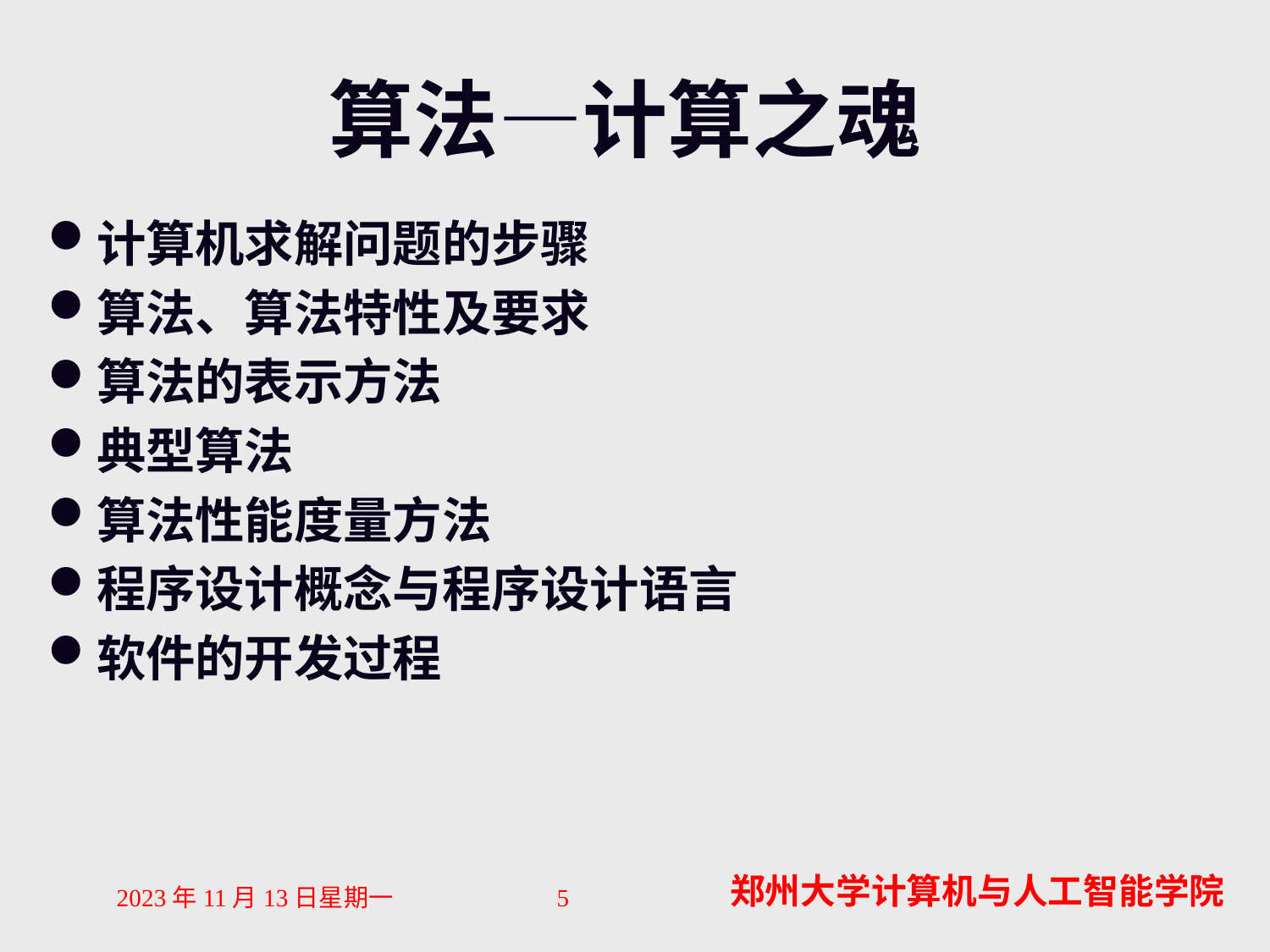

# 算法—计算之魂
计算机求解问题的步骤
算法、算法特性及要求
算法的表示方法
典型算法
算法性能度量方法
程序设计概念与程序设计语言
软件的开发过程